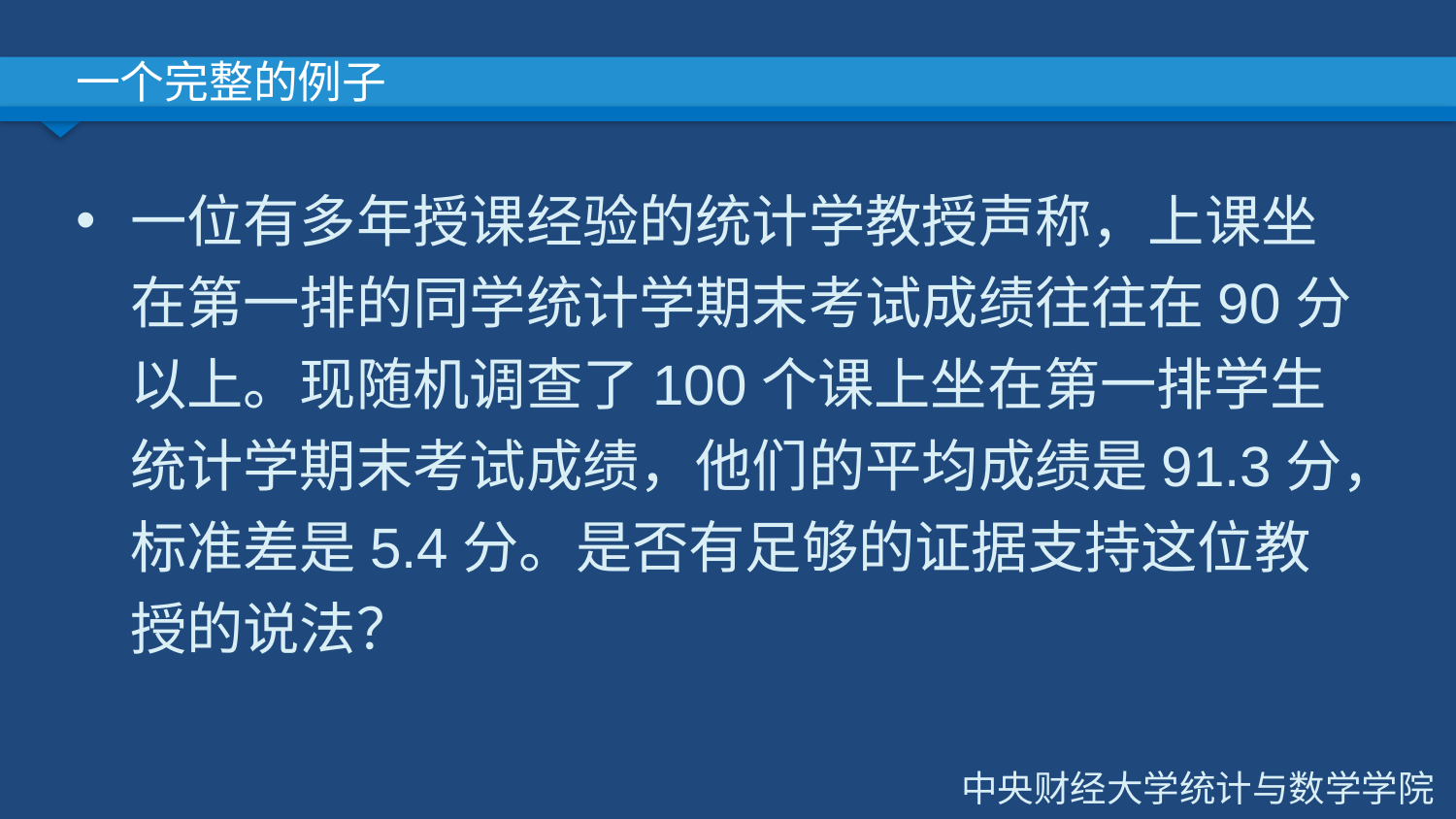

# 一个完整的例子
一位有多年授课经验的统计学教授声称，上课坐在第一排的同学统计学期末考试成绩往往在90分以上。现随机调查了100个课上坐在第一排学生统计学期末考试成绩，他们的平均成绩是91.3分，标准差是5.4分。是否有足够的证据支持这位教授的说法？